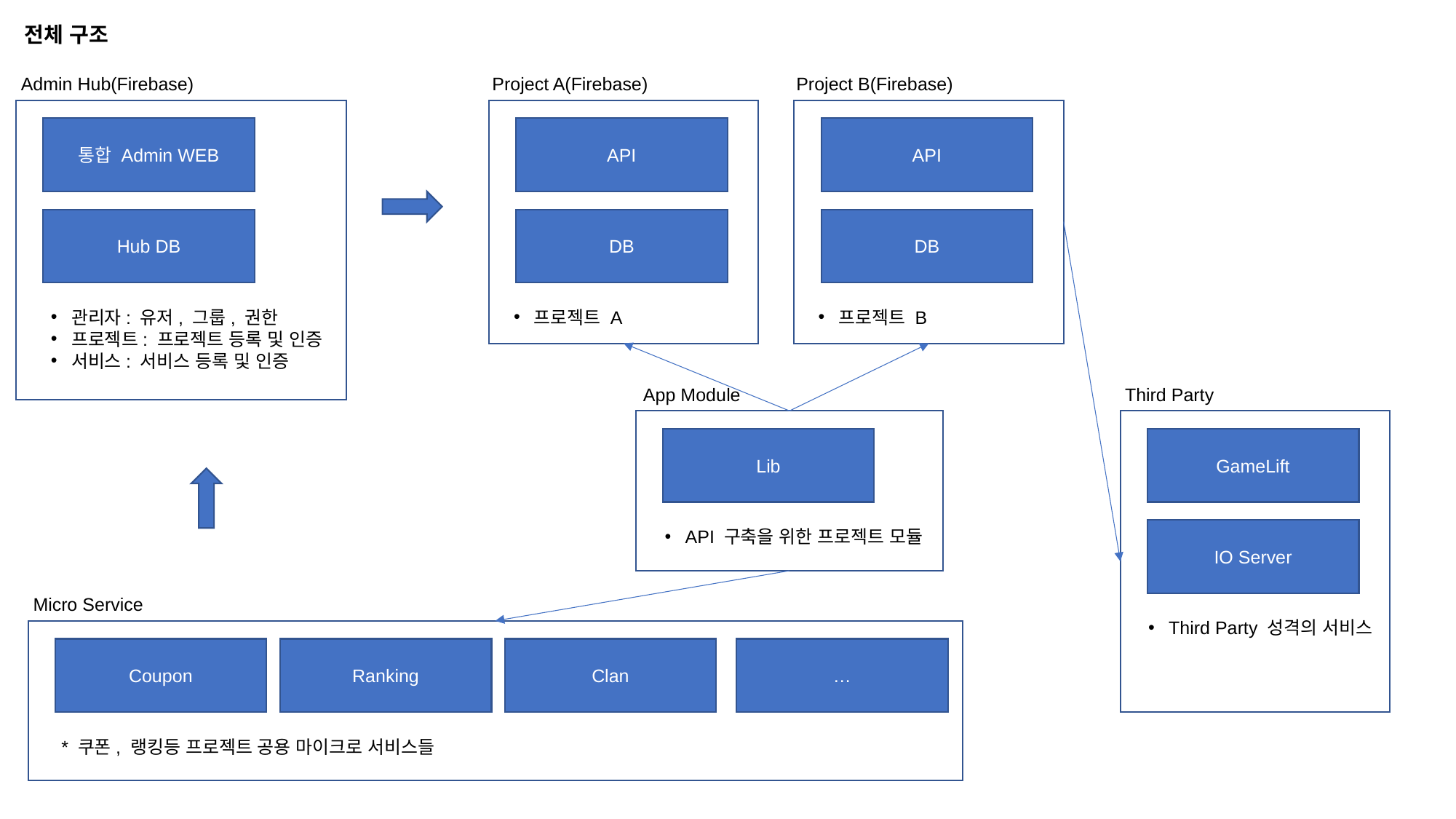

전체 구조
Admin Hub(Firebase)
Project A(Firebase)
Project B(Firebase)

통합 Admin WEB
API
API

Hub DB
DB
DB
관리자: 유저, 그룹, 권한
프로젝트: 프로젝트 등록 및 인증
서비스: 서비스 등록 및 인증
프로젝트 A
프로젝트 B
App Module
Third Party

Lib
GameLift

API 구축을 위한 프로젝트 모듈
IO Server
Micro Service
Third Party 성격의 서비스

Coupon
Clan
…
Ranking
* 쿠폰, 랭킹등 프로젝트 공용 마이크로 서비스들